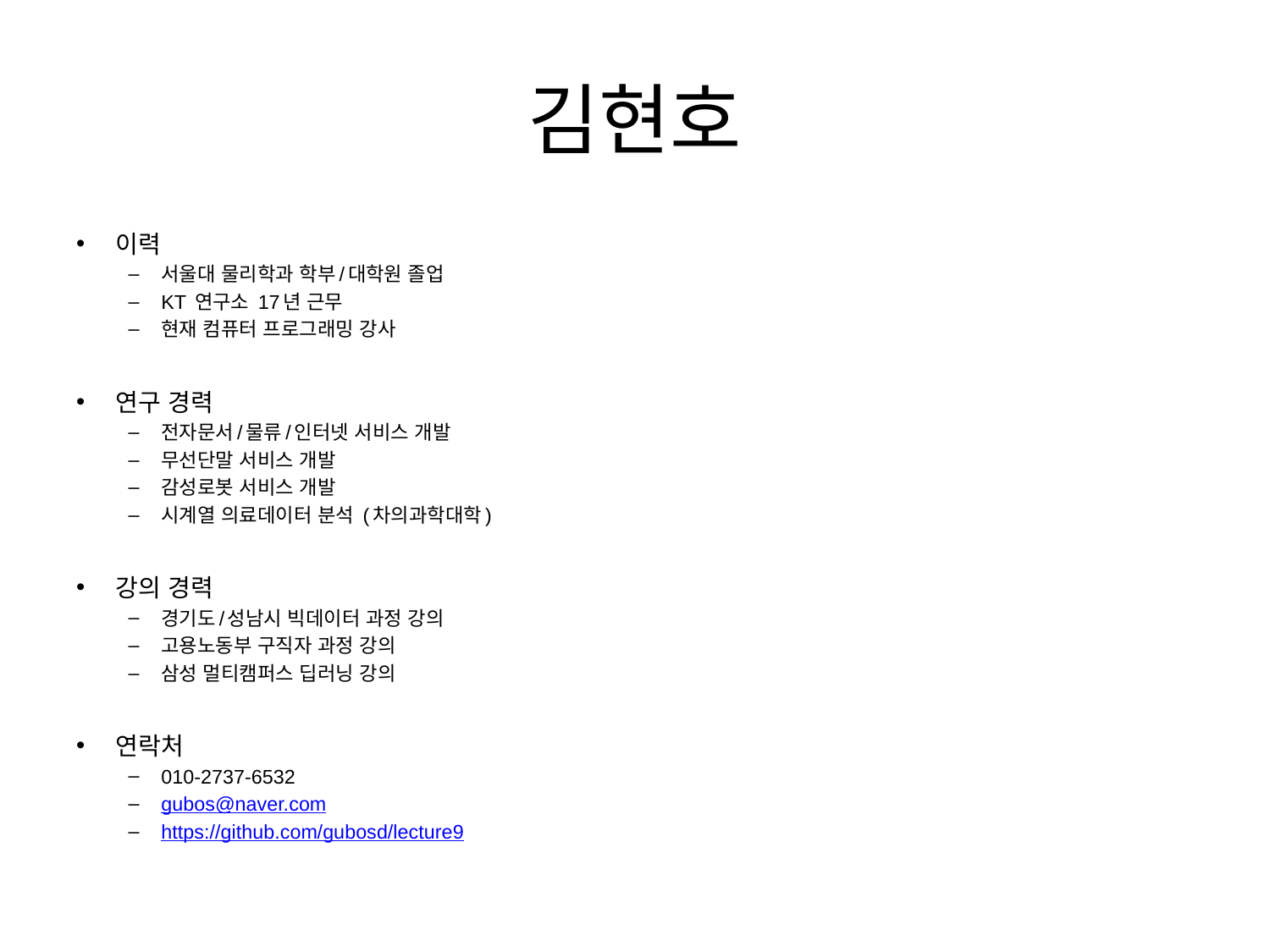

# 김현호
이력
서울대 물리학과 학부/대학원 졸업
KT 연구소 17년 근무
현재 컴퓨터 프로그래밍 강사

연구 경력
전자문서/물류/인터넷 서비스 개발
무선단말 서비스 개발
감성로봇 서비스 개발
시계열 의료데이터 분석 (차의과학대학)

강의 경력
경기도/성남시 빅데이터 과정 강의
고용노동부 구직자 과정 강의
삼성 멀티캠퍼스 딥러닝 강의

연락처
010-2737-6532
gubos@naver.com
https://github.com/gubosd/lecture9